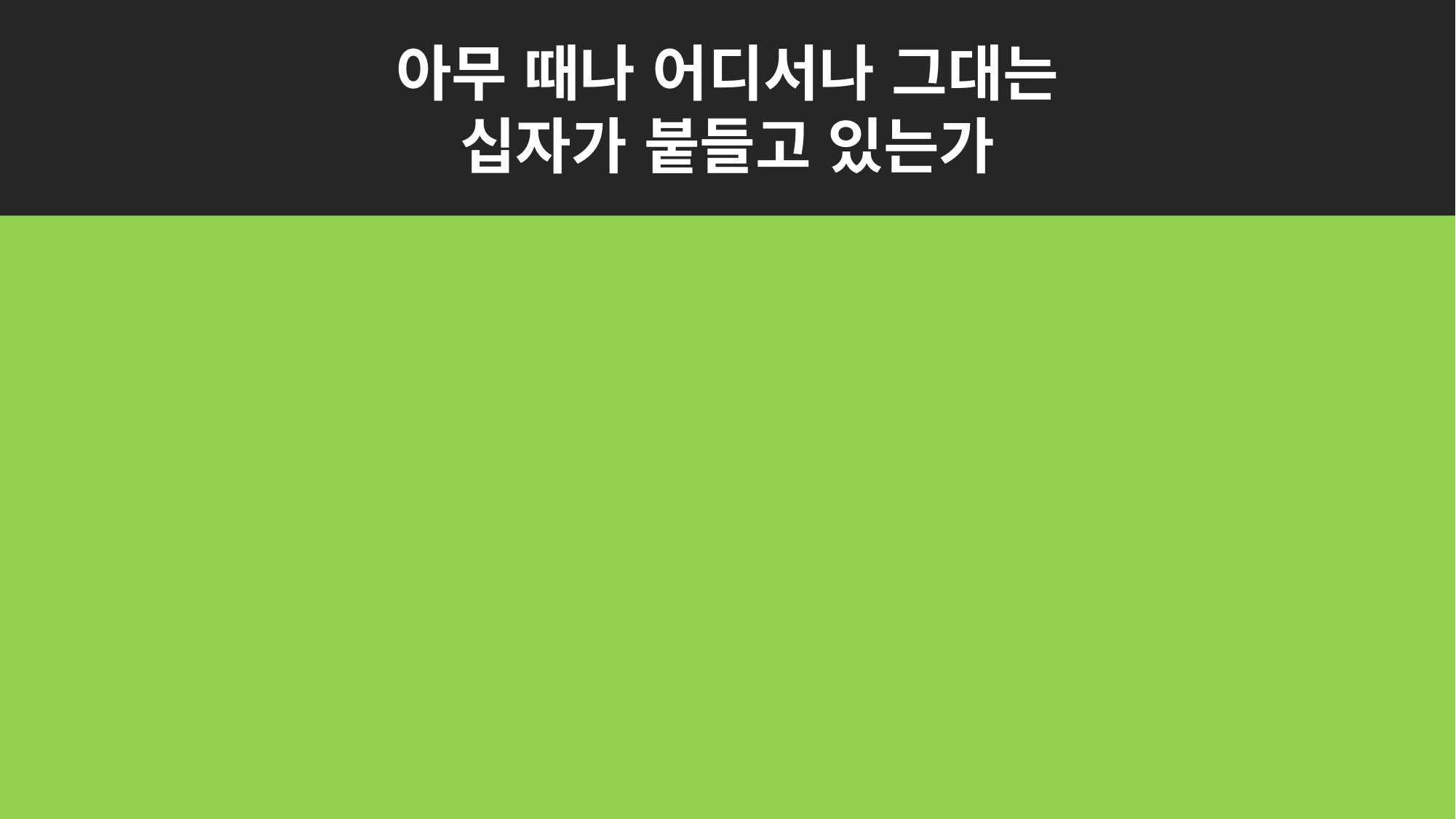

아무 때나 어디서나 그대는
십자가 붙들고 있는가